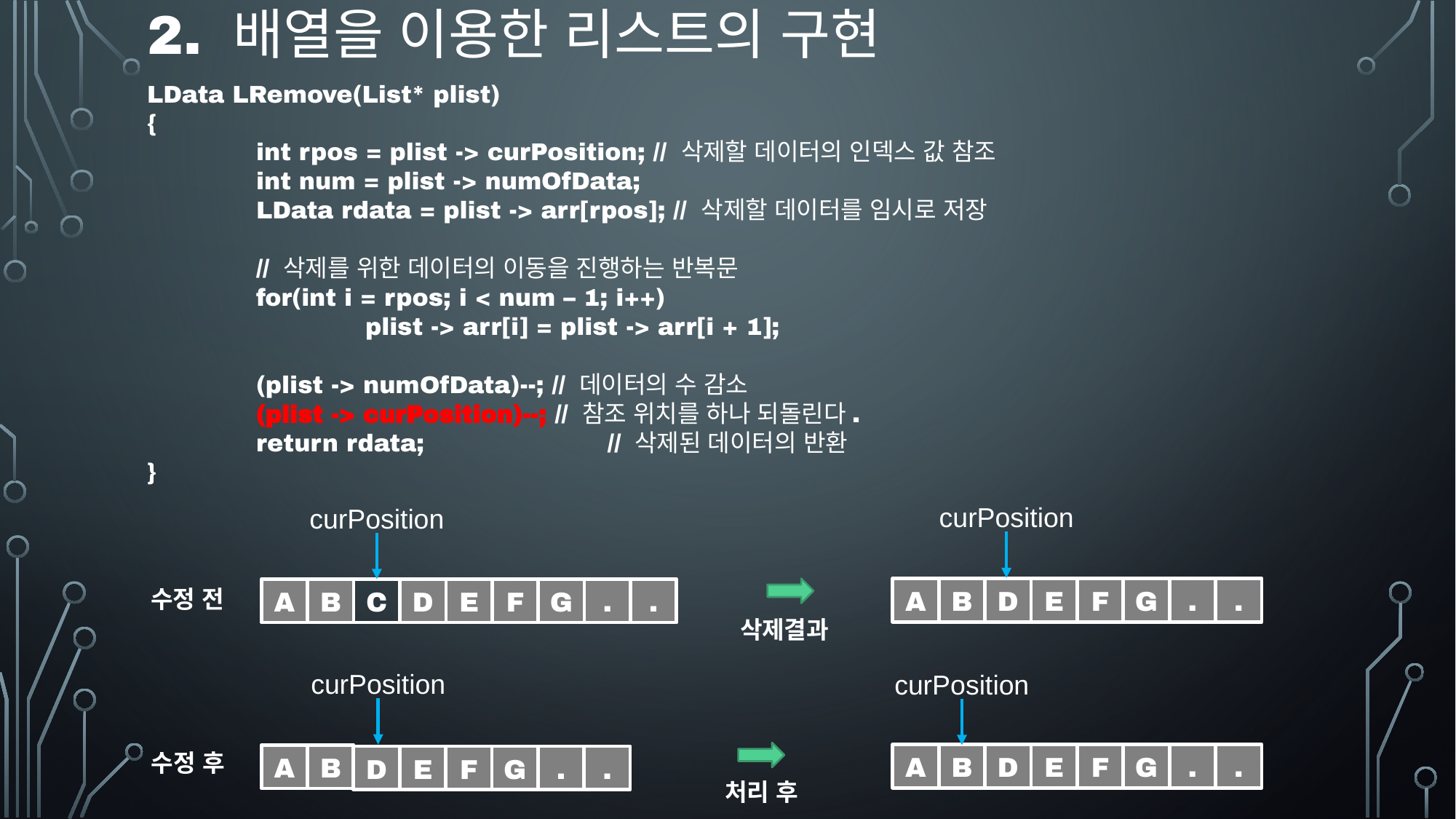

# 2. 배열을 이용한 리스트의 구현
LData LRemove(List* plist)
{
	int rpos = plist -> curPosition; // 삭제할 데이터의 인덱스 값 참조
	int num = plist -> numOfData;
	LData rdata = plist -> arr[rpos]; // 삭제할 데이터를 임시로 저장

	// 삭제를 위한 데이터의 이동을 진행하는 반복문
	for(int i = rpos; i < num – 1; i++)
		plist -> arr[i] = plist -> arr[i + 1];

	(plist -> numOfData)--; // 데이터의 수 감소
	(plist -> curPosition)--; // 참조 위치를 하나 되돌린다.
	return rdata;		   // 삭제된 데이터의 반환
}
curPosition
A
B
D
E
F
G
.
.
curPosition
A
B
D
E
F
G
.
.
C

삭제결과
수정 전
curPosition
A
B
D
E
F
G
.
.
curPosition
A
B
D
E
F
G
.
.

처리 후
수정 후